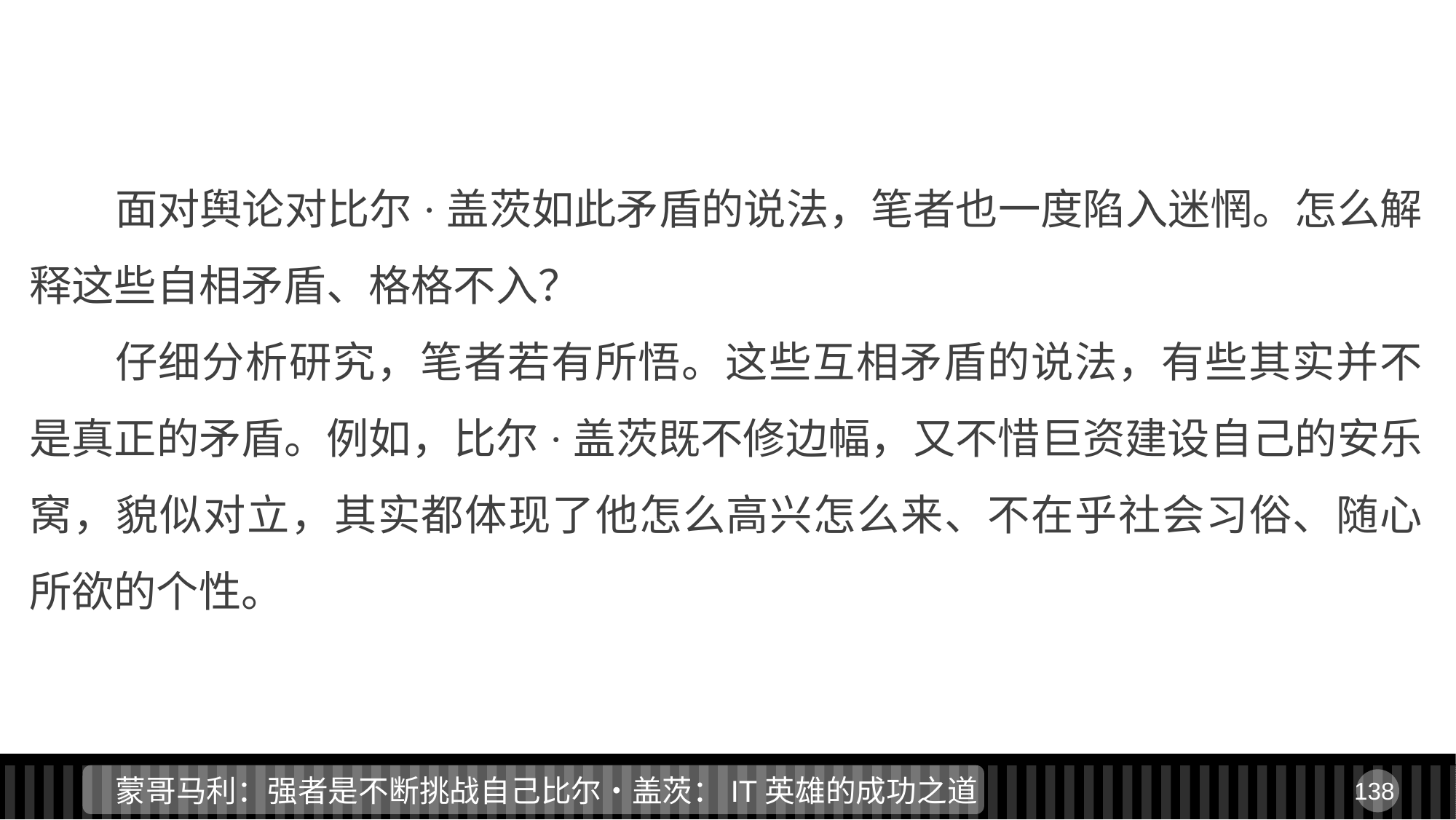

面对舆论对比尔·盖茨如此矛盾的说法，笔者也一度陷入迷惘。怎么解释这些自相矛盾、格格不入？
仔细分析研究，笔者若有所悟。这些互相矛盾的说法，有些其实并不是真正的矛盾。例如，比尔·盖茨既不修边幅，又不惜巨资建设自己的安乐窝，貌似对立，其实都体现了他怎么高兴怎么来、不在乎社会习俗、随心所欲的个性。